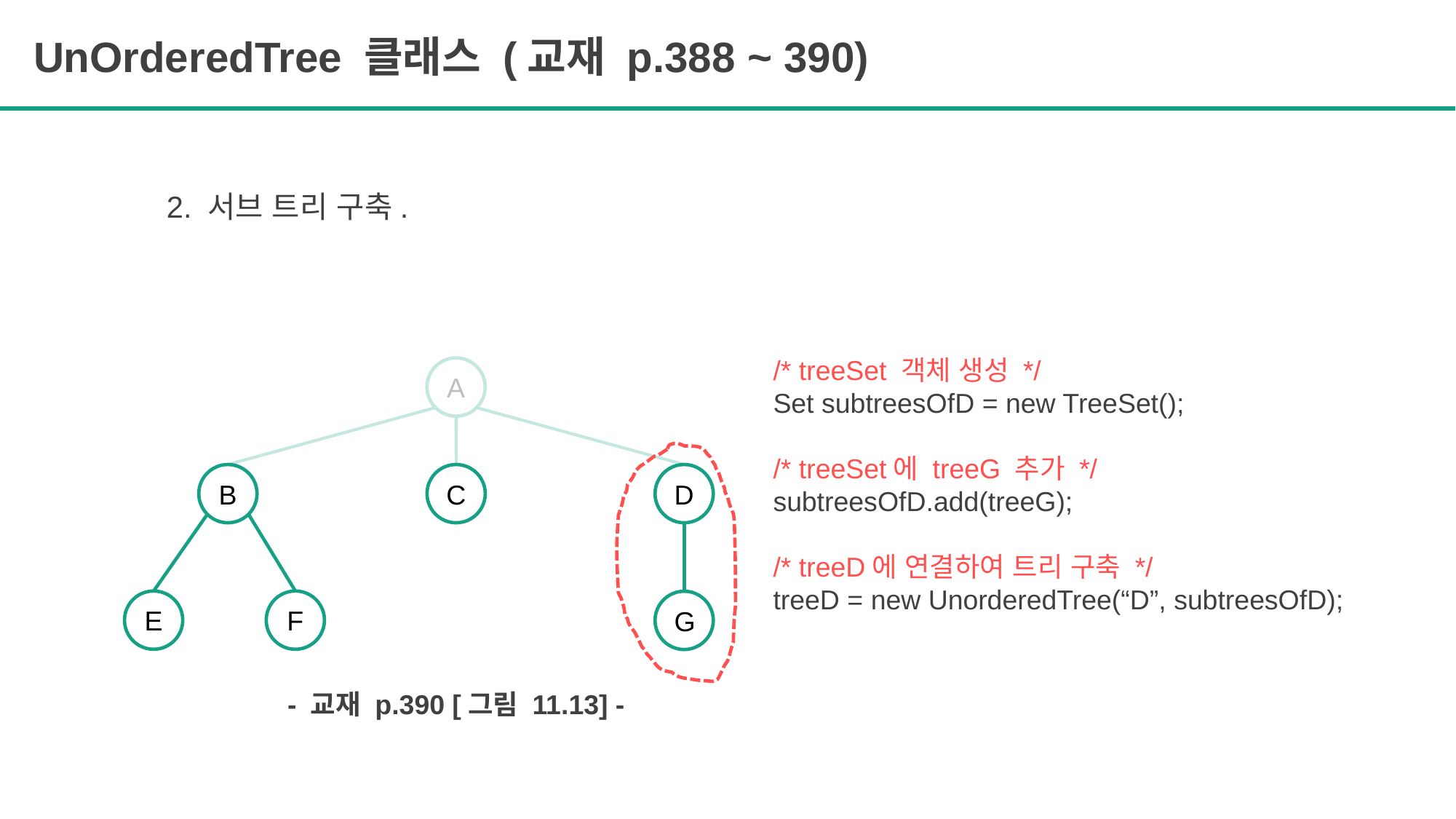

UnOrderedTree 클래스 (교재 p.388 ~ 390)
2. 서브 트리 구축.

/* treeSet 객체 생성 */
Set subtreesOfD = new TreeSet();

/* treeSet에 treeG 추가 */
subtreesOfD.add(treeG);

/* treeD에 연결하여 트리 구축 */
treeD = new UnorderedTree(“D”, subtreesOfD);
A

B
C
D
E
F
G
- 교재 p.390 [그림 11.13] -